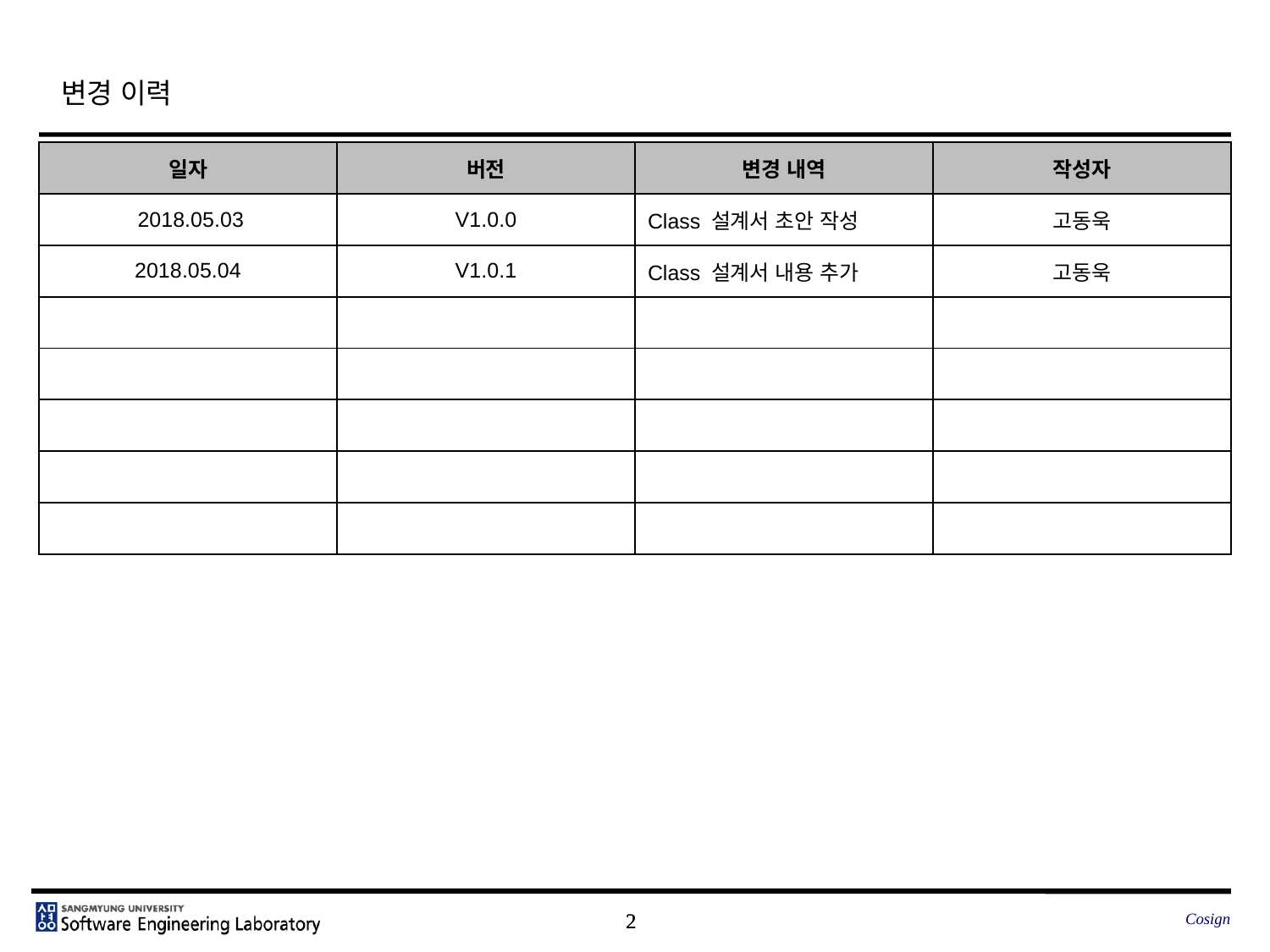

# 변경 이력
| 일자 | 버전 | 변경 내역 | 작성자 |
| --- | --- | --- | --- |
| 2018.05.03 | V1.0.0 | Class 설계서 초안 작성 | 고동욱 |
| 2018.05.04 | V1.0.1 | Class 설계서 내용 추가 | 고동욱 |
|  |  |  |  |
|  |  |  |  |
|  |  |  |  |
|  |  |  |  |
|  |  |  |  |
Cosign